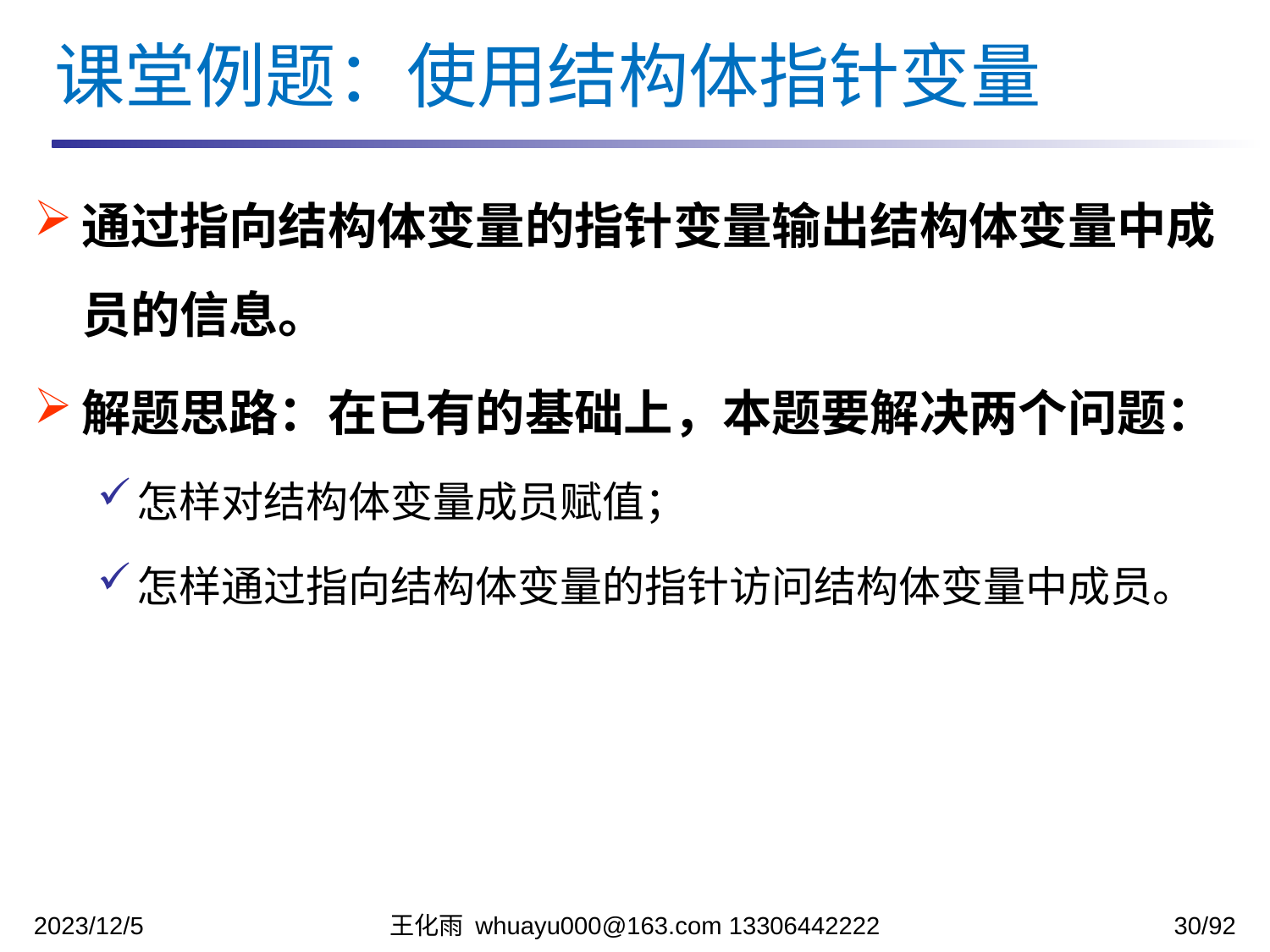

课堂例题：使用结构体指针变量
通过指向结构体变量的指针变量输出结构体变量中成员的信息。
解题思路：在已有的基础上，本题要解决两个问题：
怎样对结构体变量成员赋值；
怎样通过指向结构体变量的指针访问结构体变量中成员。
2023/12/5
王化雨 whuayu000@163.com 13306442222
30/92